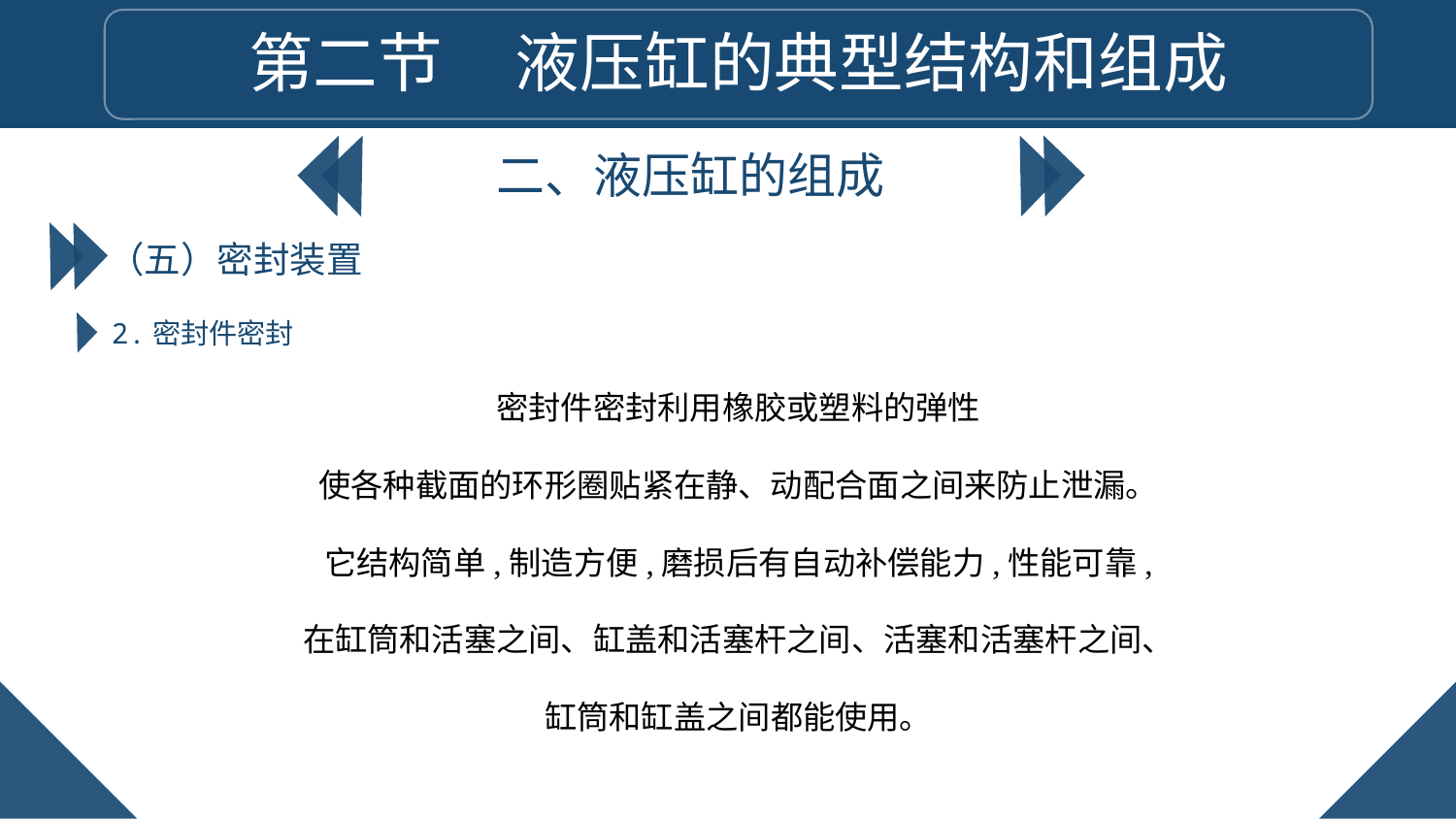

第二节     液压缸的典型结构和组成
二、液压缸的组成

（五）密封装置

2.密封件密封

密封件密封利用橡胶或塑料的弹性
使各种截面的环形圈贴紧在静、动配合面之间来防止泄漏。
它结构简单,制造方便,磨损后有自动补偿能力,性能可靠,
在缸筒和活塞之间、缸盖和活塞杆之间、活塞和活塞杆之间、
缸筒和缸盖之间都能使用。